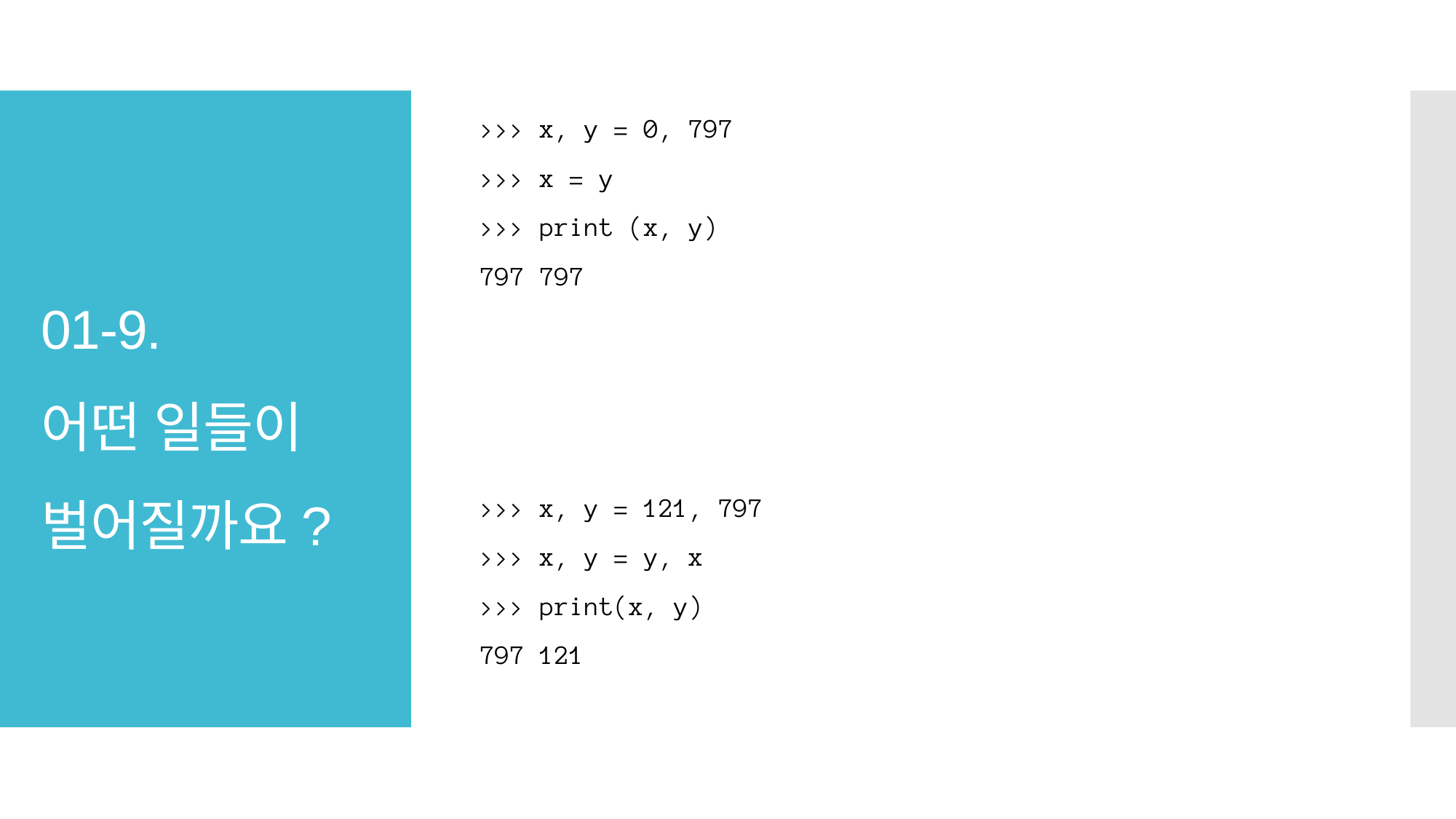

>>> x, y = 0, 797
>>> x = y
>>> print (x, y)
797 797
# 01-9. 어떤 일들이 벌어질까요?
>>> x, y = 121, 797
>>> x, y = y, x
>>> print(x, y)
797 121